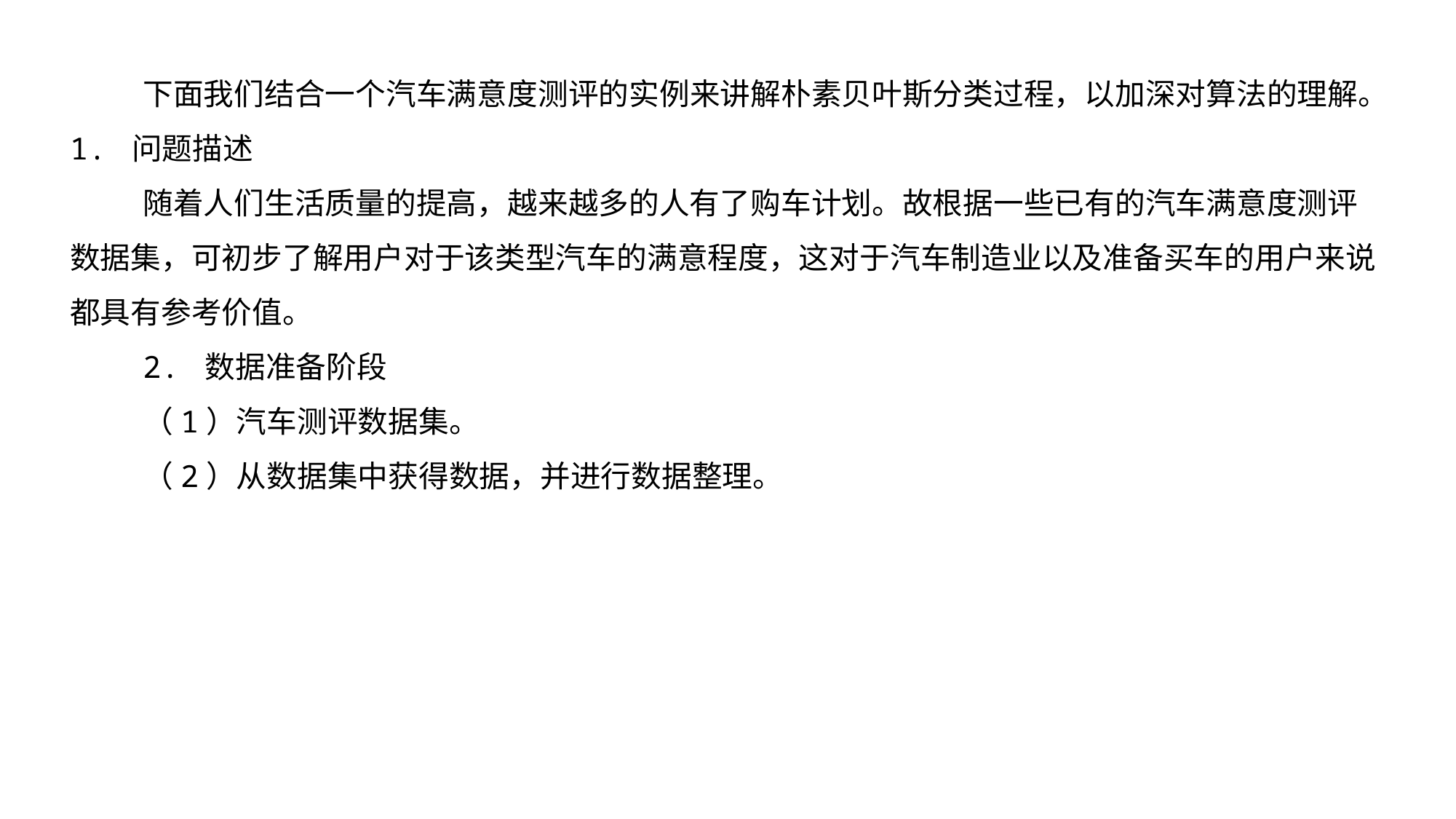

下面我们结合一个汽车满意度测评的实例来讲解朴素贝叶斯分类过程，以加深对算法的理解。1. 问题描述
随着人们生活质量的提高，越来越多的人有了购车计划。故根据一些已有的汽车满意度测评数据集，可初步了解用户对于该类型汽车的满意程度，这对于汽车制造业以及准备买车的用户来说都具有参考价值。
2. 数据准备阶段
（1）汽车测评数据集。
（2）从数据集中获得数据，并进行数据整理。